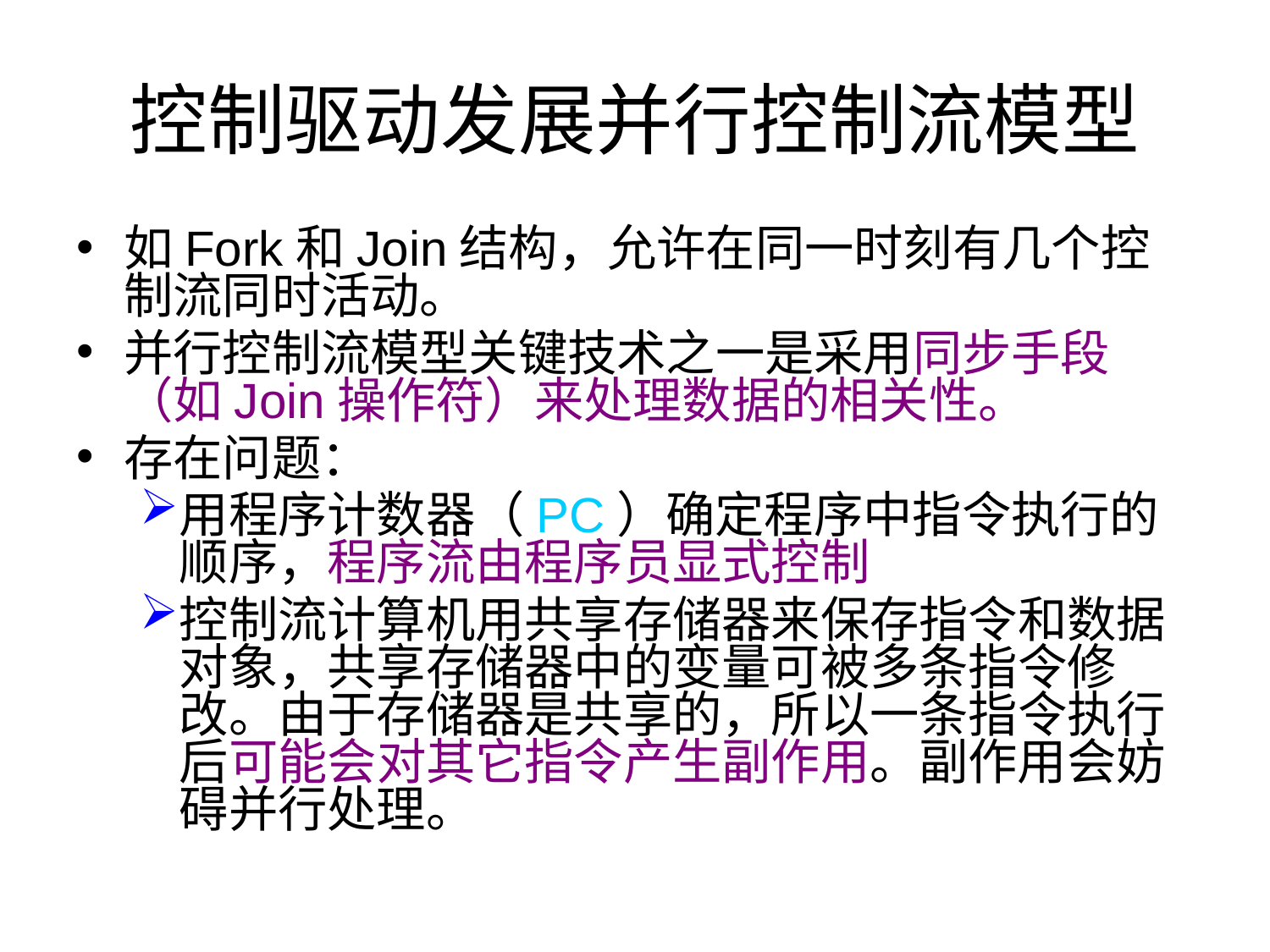

# 控制驱动发展并行控制流模型
如Fork和Join结构，允许在同一时刻有几个控制流同时活动。
并行控制流模型关键技术之一是采用同步手段（如Join操作符）来处理数据的相关性。
存在问题：
用程序计数器（PC）确定程序中指令执行的顺序，程序流由程序员显式控制
控制流计算机用共享存储器来保存指令和数据对象，共享存储器中的变量可被多条指令修改。由于存储器是共享的，所以一条指令执行后可能会对其它指令产生副作用。副作用会妨碍并行处理。